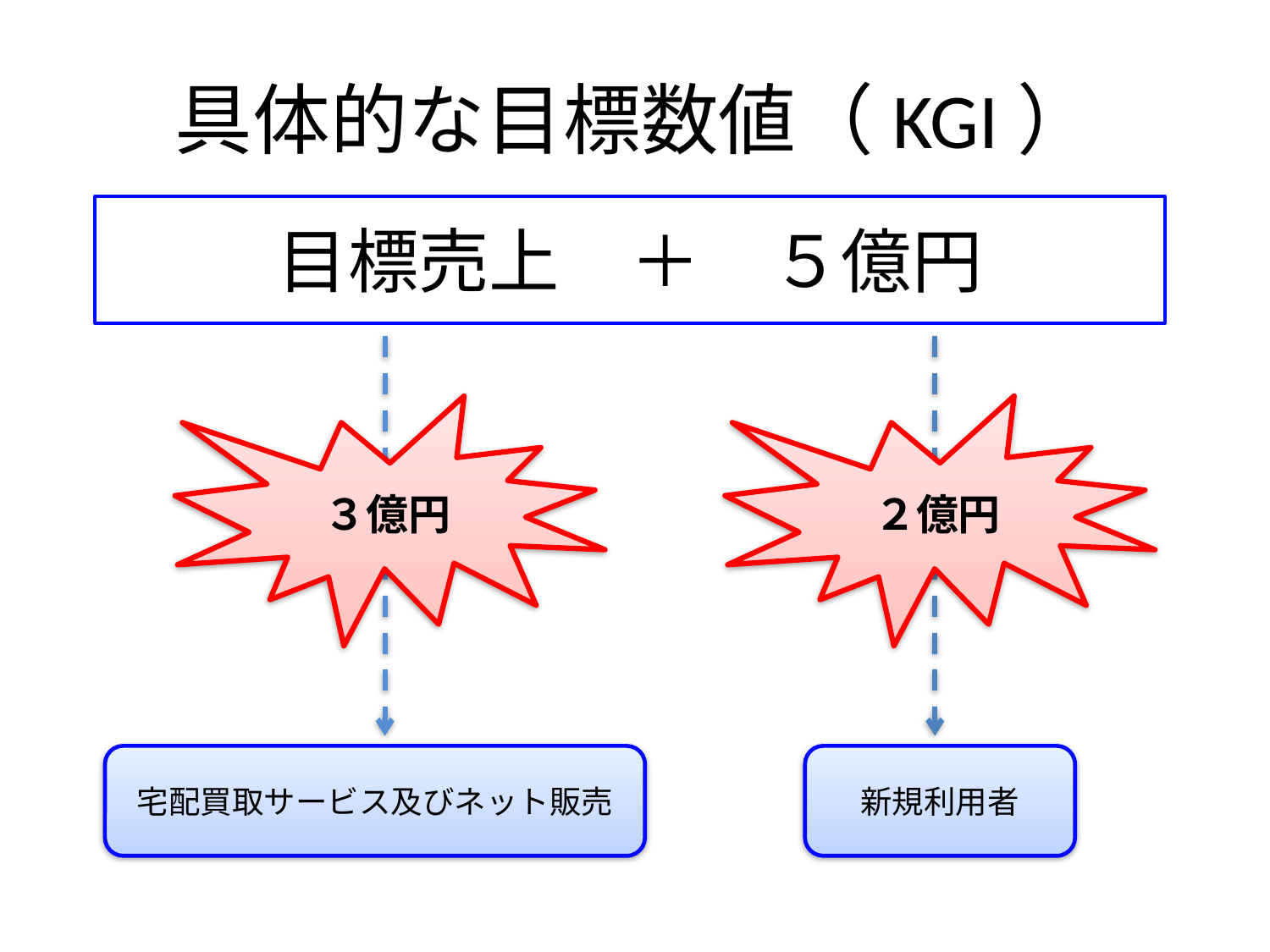

# 具体的な目標数値（KGI）
目標売上　＋　５億円
３億円
２億円
宅配買取サービス及びネット販売
新規利用者